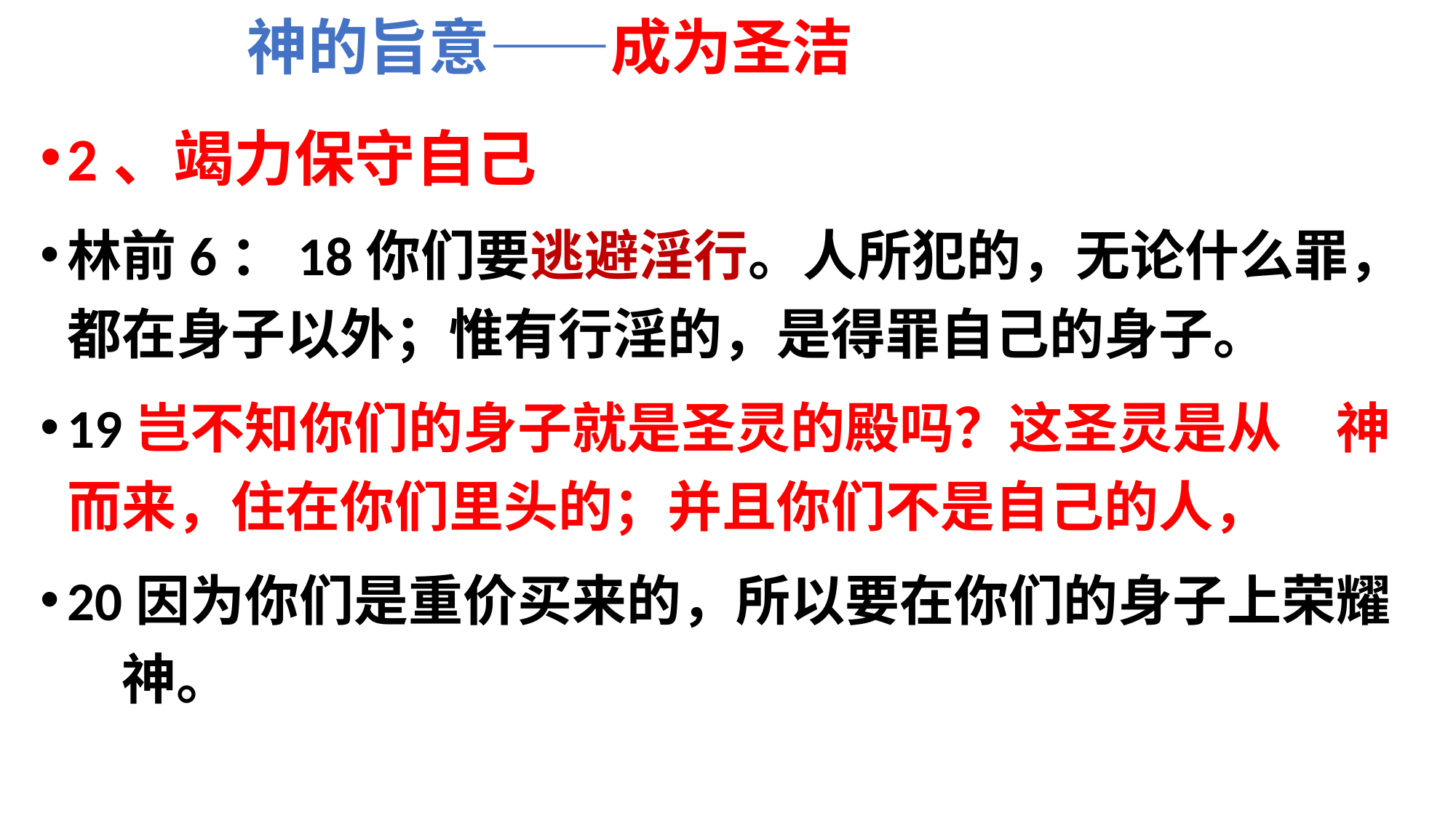

# 神的旨意——成为圣洁
2、竭力保守自己
林前6：18你们要逃避淫行。人所犯的，无论什么罪，都在身子以外；惟有行淫的，是得罪自己的身子。
19岂不知你们的身子就是圣灵的殿吗？这圣灵是从　神而来，住在你们里头的；并且你们不是自己的人，
20因为你们是重价买来的，所以要在你们的身子上荣耀　神。